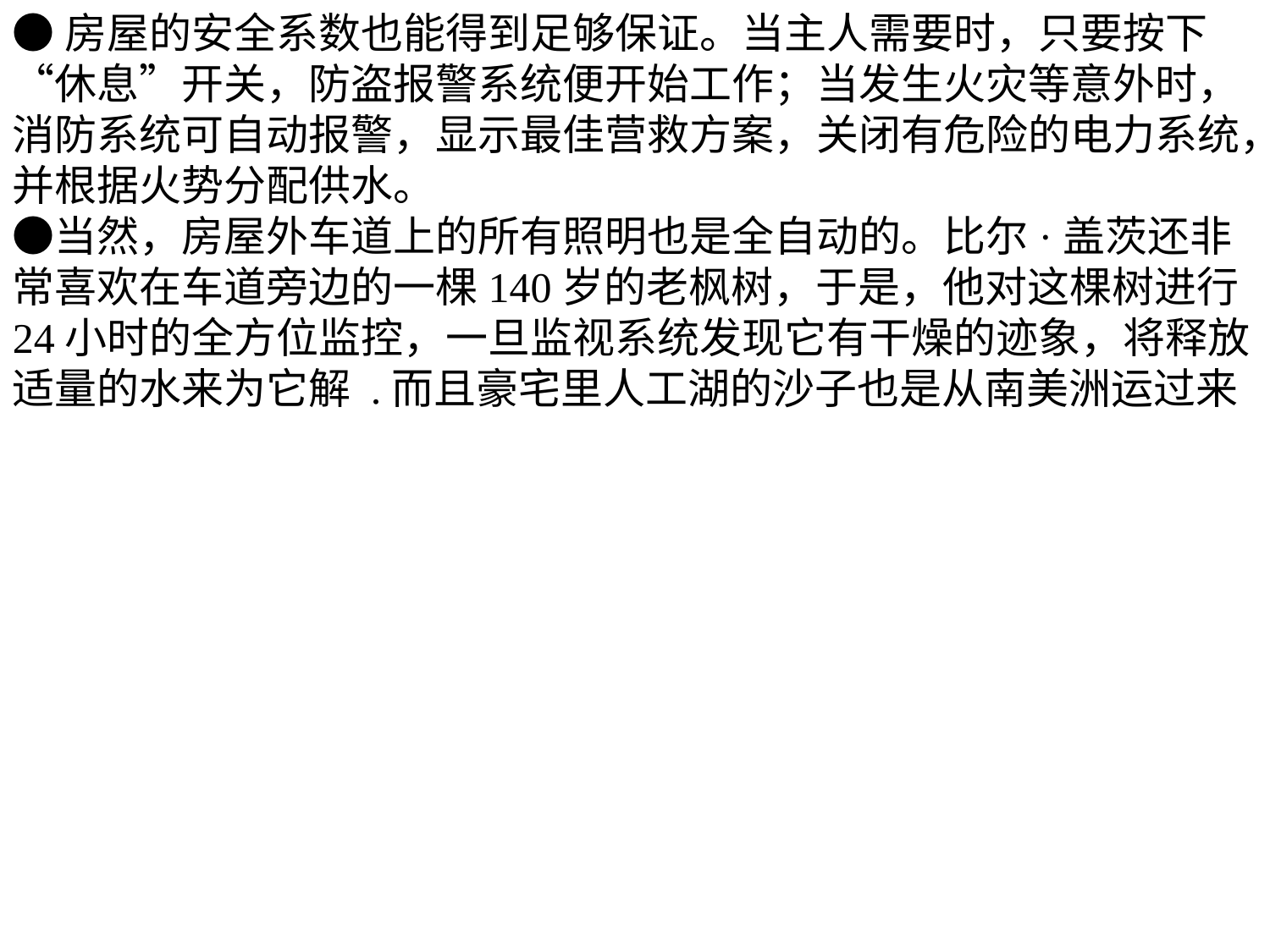

●房屋的安全系数也能得到足够保证。当主人需要时，只要按下“休息”开关，防盗报警系统便开始工作；当发生火灾等意外时，消防系统可自动报警，显示最佳营救方案，关闭有危险的电力系统，并根据火势分配供水。
●当然，房屋外车道上的所有照明也是全自动的。比尔·盖茨还非常喜欢在车道旁边的一棵140岁的老枫树，于是，他对这棵树进行24小时的全方位监控，一旦监视系统发现它有干燥的迹象，将释放适量的水来为它解 .而且豪宅里人工湖的沙子也是从南美洲运过来